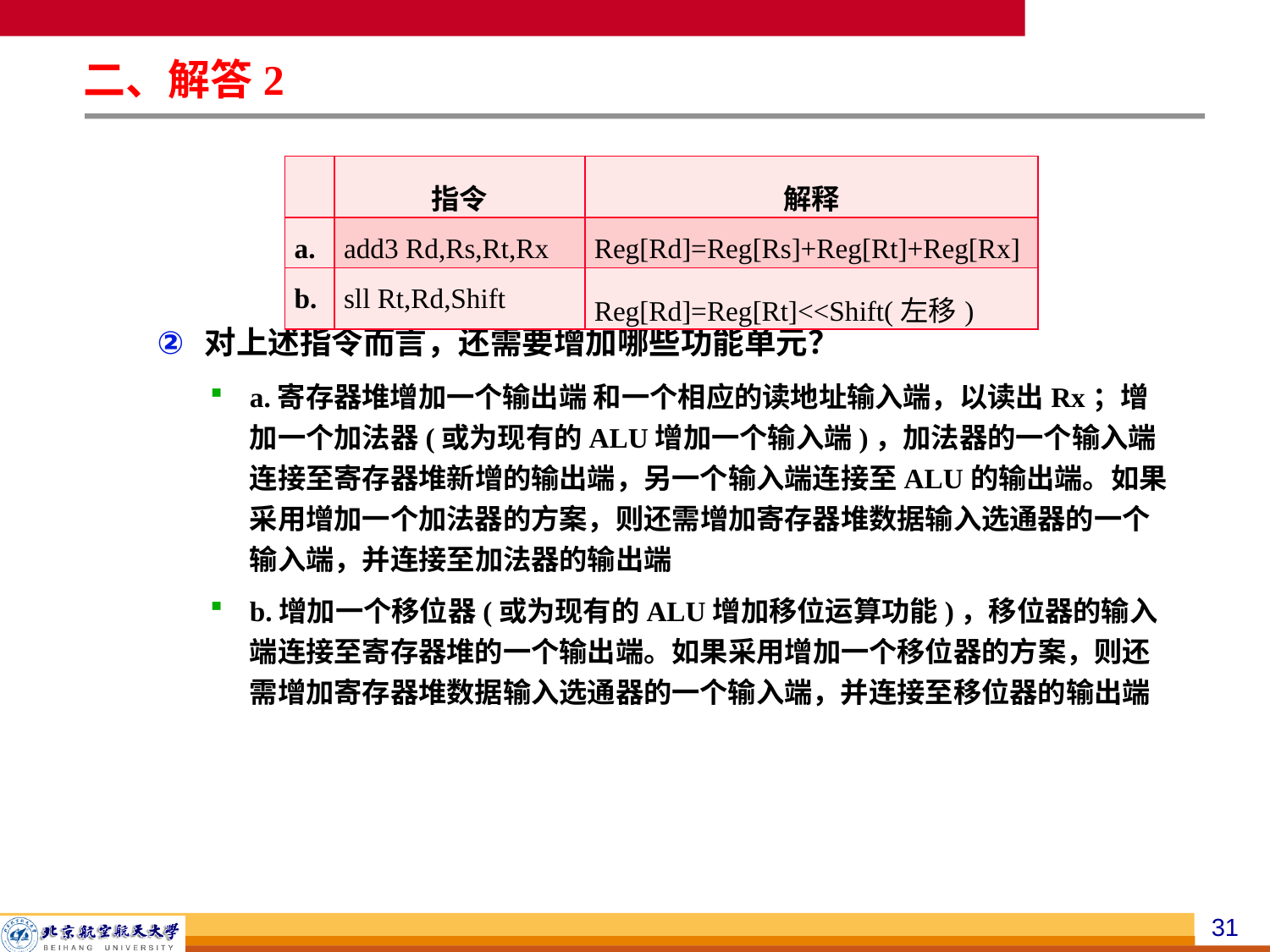

二、解答2

对上述指令而言，还需要增加哪些功能单元？
a.寄存器堆增加一个输出端 和一个相应的读地址输入端，以读出Rx；增加一个加法器(或为现有的ALU增加一个输入端)，加法器的一个输入端连接至寄存器堆新增的输出端，另一个输入端连接至ALU的输出端。如果采用增加一个加法器的方案，则还需增加寄存器堆数据输入选通器的一个输入端，并连接至加法器的输出端
b.增加一个移位器(或为现有的ALU增加移位运算功能)，移位器的输入端连接至寄存器堆的一个输出端。如果采用增加一个移位器的方案，则还需增加寄存器堆数据输入选通器的一个输入端，并连接至移位器的输出端
|  | 指令 | 解释 |
| --- | --- | --- |
| a. | add3 Rd,Rs,Rt,Rx | Reg[Rd]=Reg[Rs]+Reg[Rt]+Reg[Rx] |
| b. | sll Rt,Rd,Shift | Reg[Rd]=Reg[Rt]<<Shift(左移) |